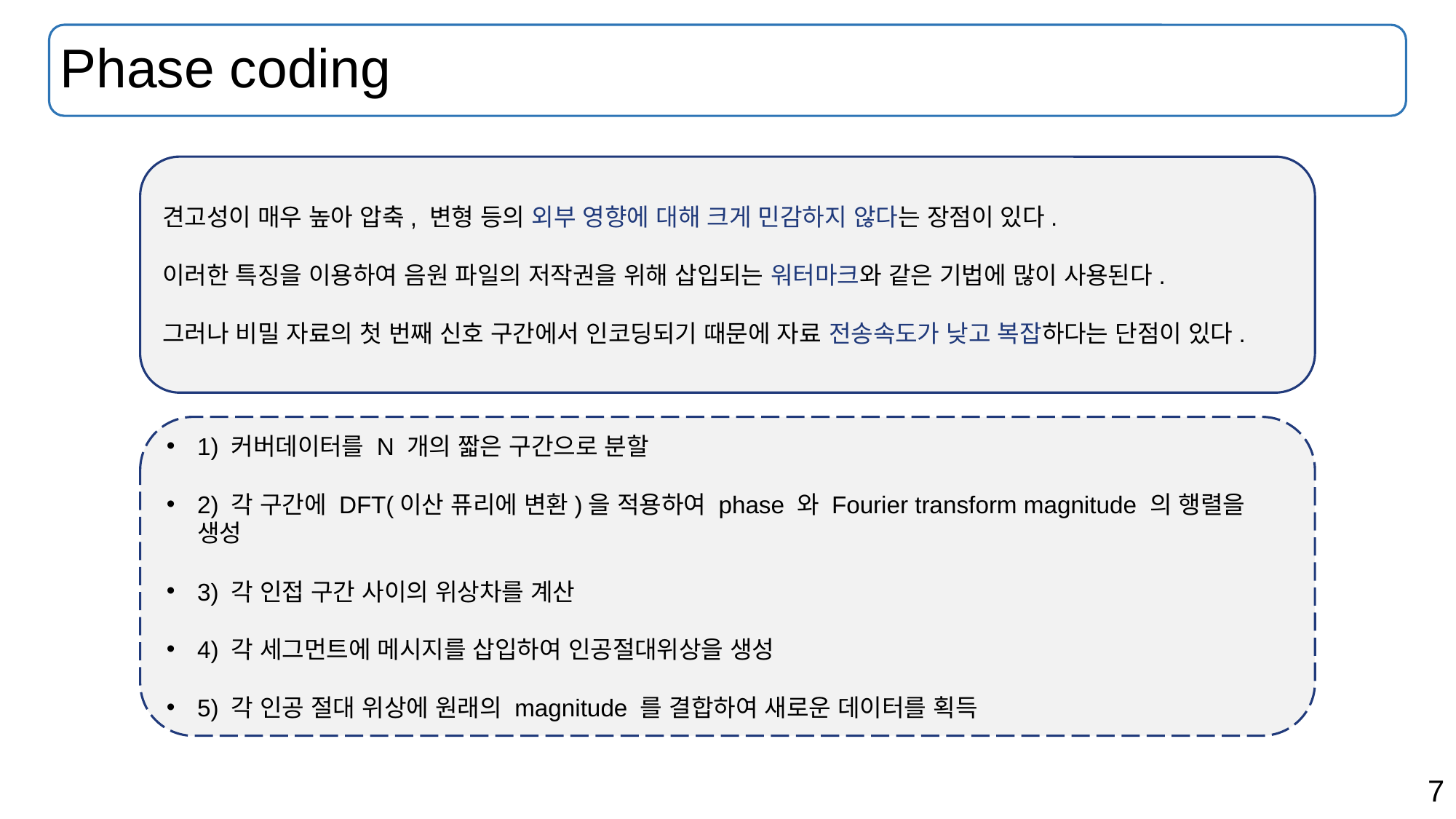

# Phase coding
견고성이 매우 높아 압축, 변형 등의 외부 영향에 대해 크게 민감하지 않다는 장점이 있다.

이러한 특징을 이용하여 음원 파일의 저작권을 위해 삽입되는 워터마크와 같은 기법에 많이 사용된다.

그러나 비밀 자료의 첫 번째 신호 구간에서 인코딩되기 때문에 자료 전송속도가 낮고 복잡하다는 단점이 있다.
1) 커버데이터를 N 개의 짧은 구간으로 분할

2) 각 구간에 DFT(이산 퓨리에 변환)을 적용하여 phase 와 Fourier transform magnitude 의 행렬을 생성

3) 각 인접 구간 사이의 위상차를 계산

4) 각 세그먼트에 메시지를 삽입하여 인공절대위상을 생성

5) 각 인공 절대 위상에 원래의 magnitude 를 결합하여 새로운 데이터를 획득